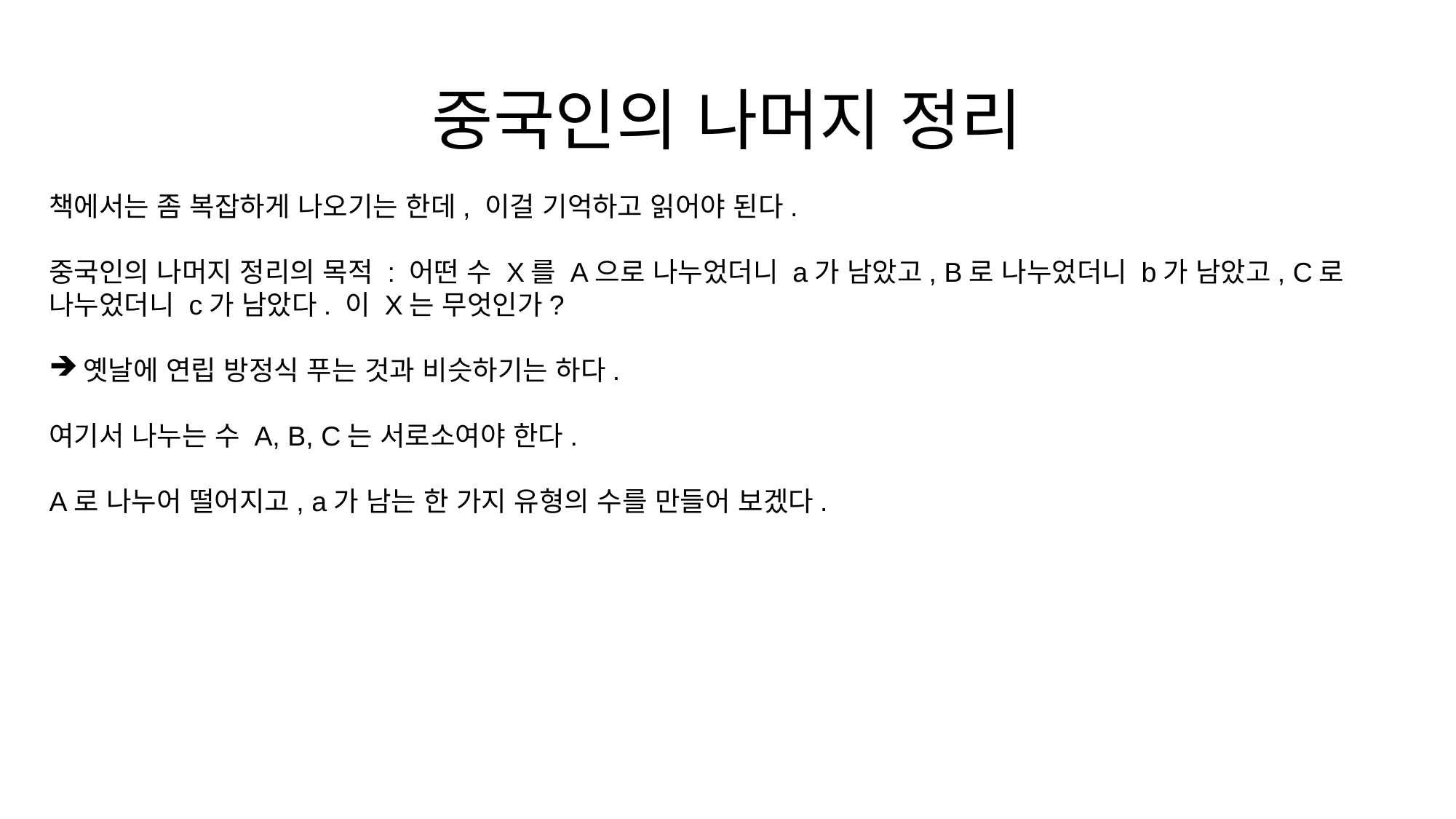

# 중국인의 나머지 정리
책에서는 좀 복잡하게 나오기는 한데, 이걸 기억하고 읽어야 된다.

중국인의 나머지 정리의 목적 : 어떤 수 X를 A으로 나누었더니 a가 남았고, B로 나누었더니 b가 남았고, C로 나누었더니 c가 남았다. 이 X는 무엇인가?

옛날에 연립 방정식 푸는 것과 비슷하기는 하다.

여기서 나누는 수 A, B, C는 서로소여야 한다.

A로 나누어 떨어지고, a가 남는 한 가지 유형의 수를 만들어 보겠다.